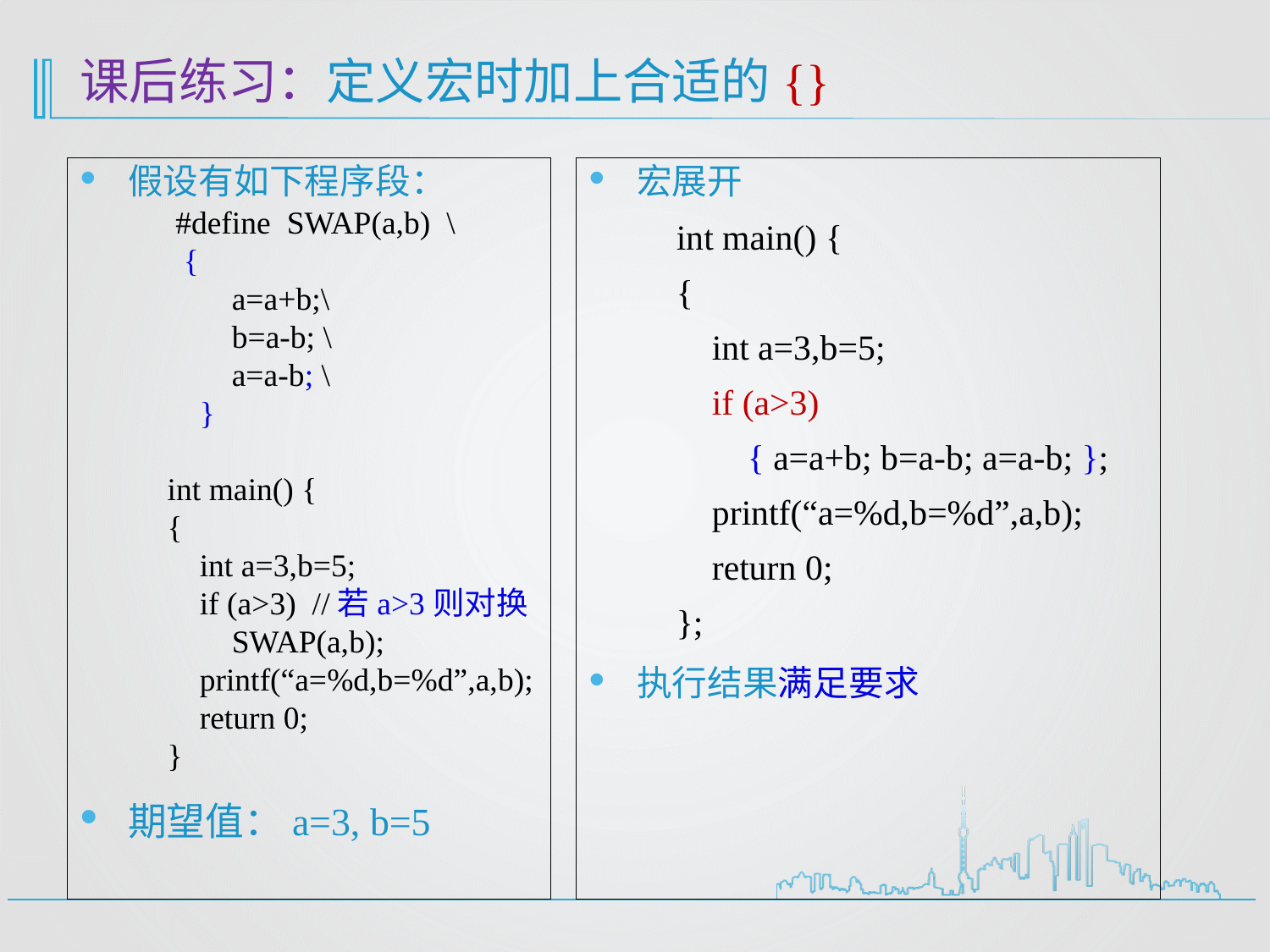

# 课后练习：定义宏时加上合适的{}
假设有如下程序段：
 #define  SWAP(a,b)  \
  {
        a=a+b;\
        b=a-b; \
        a=a-b; \
    }

int main() {
{
    int a=3,b=5;
    if (a>3)  //若a>3则对换
        SWAP(a,b);
    printf(“a=%d,b=%d”,a,b);
    return 0;
}
期望值：a=3, b=5

宏展开
int main() {
{
    int a=3,b=5;
    if (a>3)
        { a=a+b; b=a-b; a=a-b; };
    printf(“a=%d,b=%d”,a,b);
    return 0;
};
执行结果满足要求